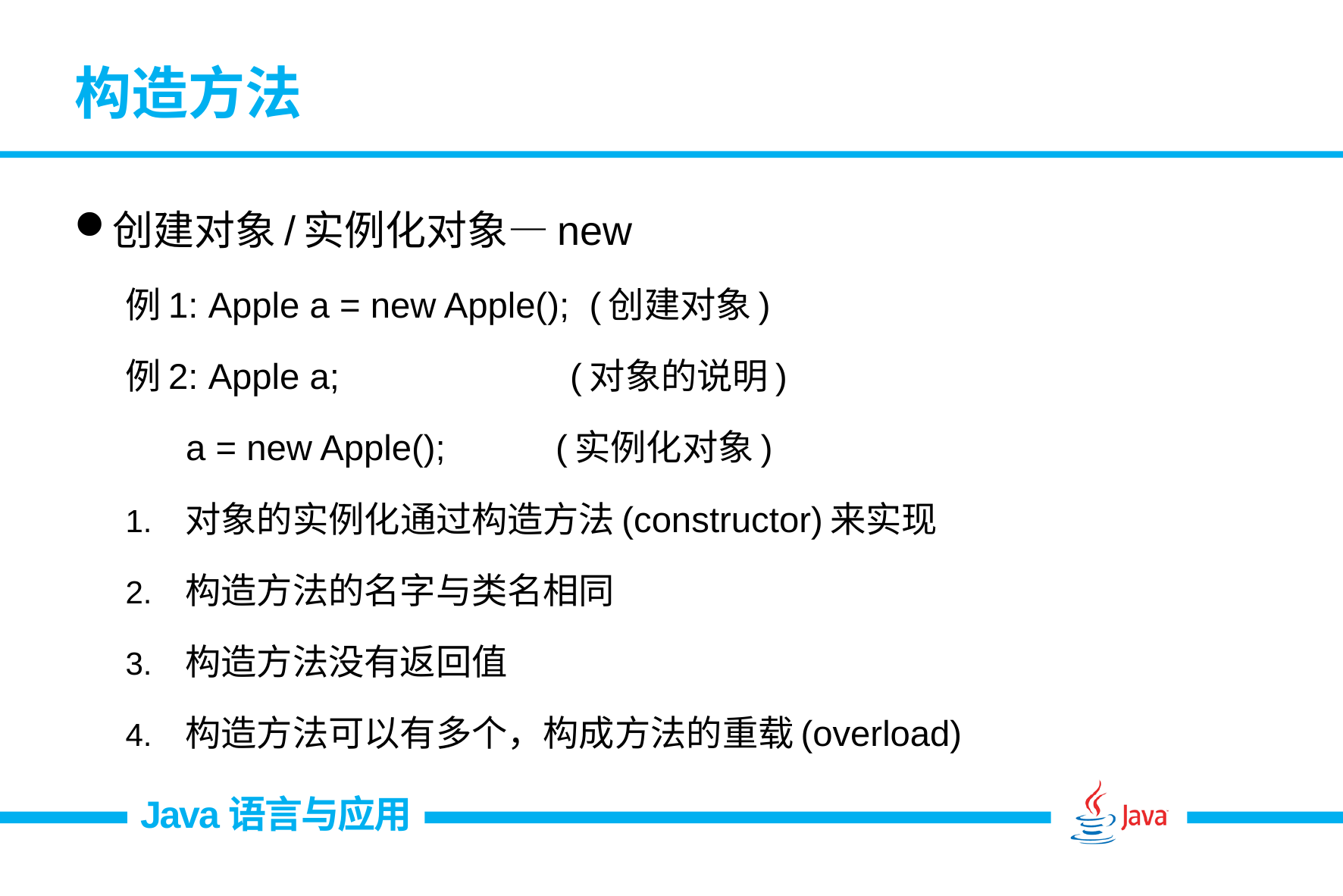

# 构造方法
创建对象/实例化对象—new
例1: Apple a = new Apple();  (创建对象)
例2: Apple a;                       (对象的说明)
      a = new Apple();           (实例化对象)
对象的实例化通过构造方法(constructor)来实现
构造方法的名字与类名相同
构造方法没有返回值
构造方法可以有多个，构成方法的重载(overload)
50